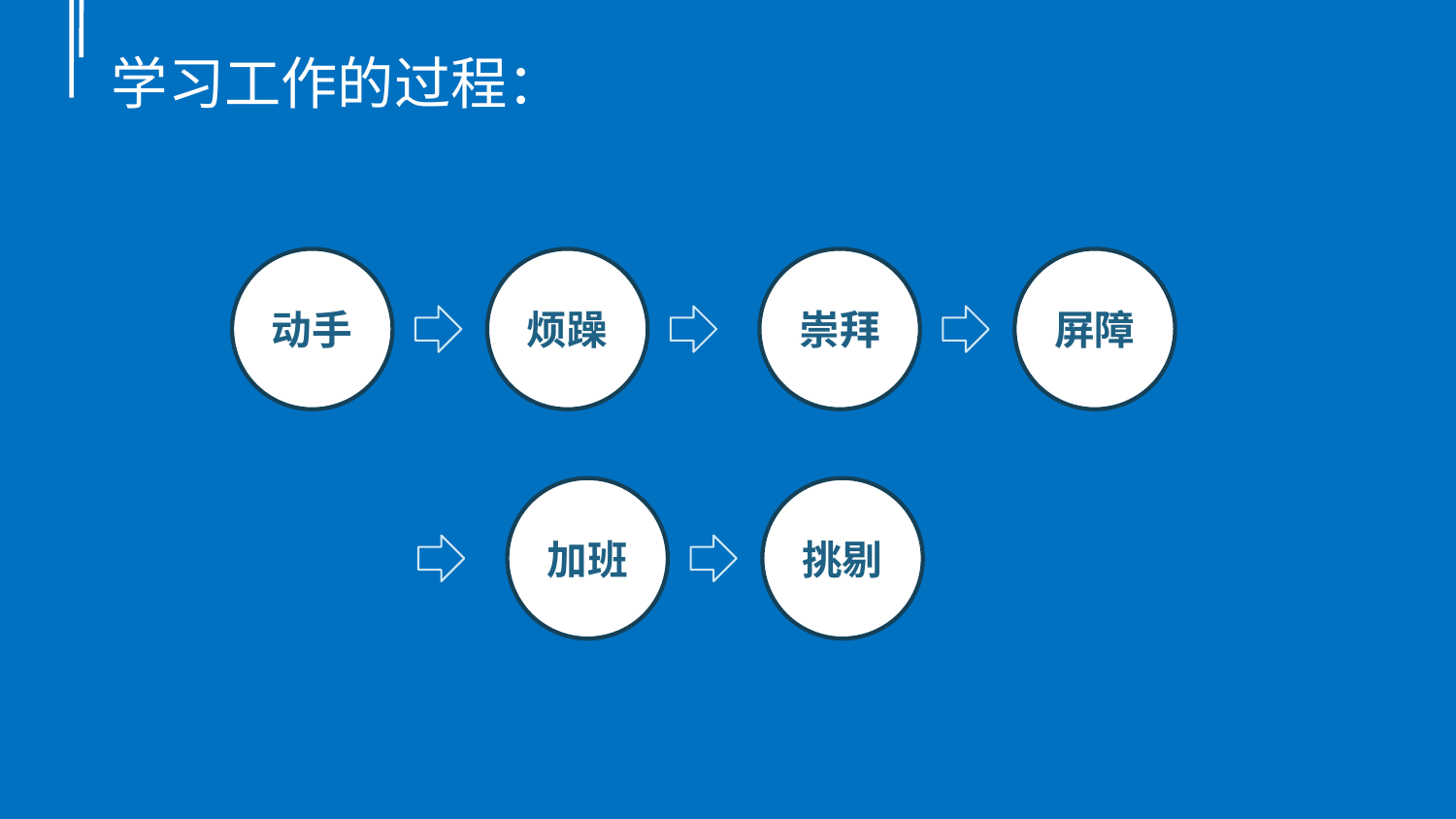

学习工作的过程：
动手
烦躁
崇拜
屏障

加班
挑剔